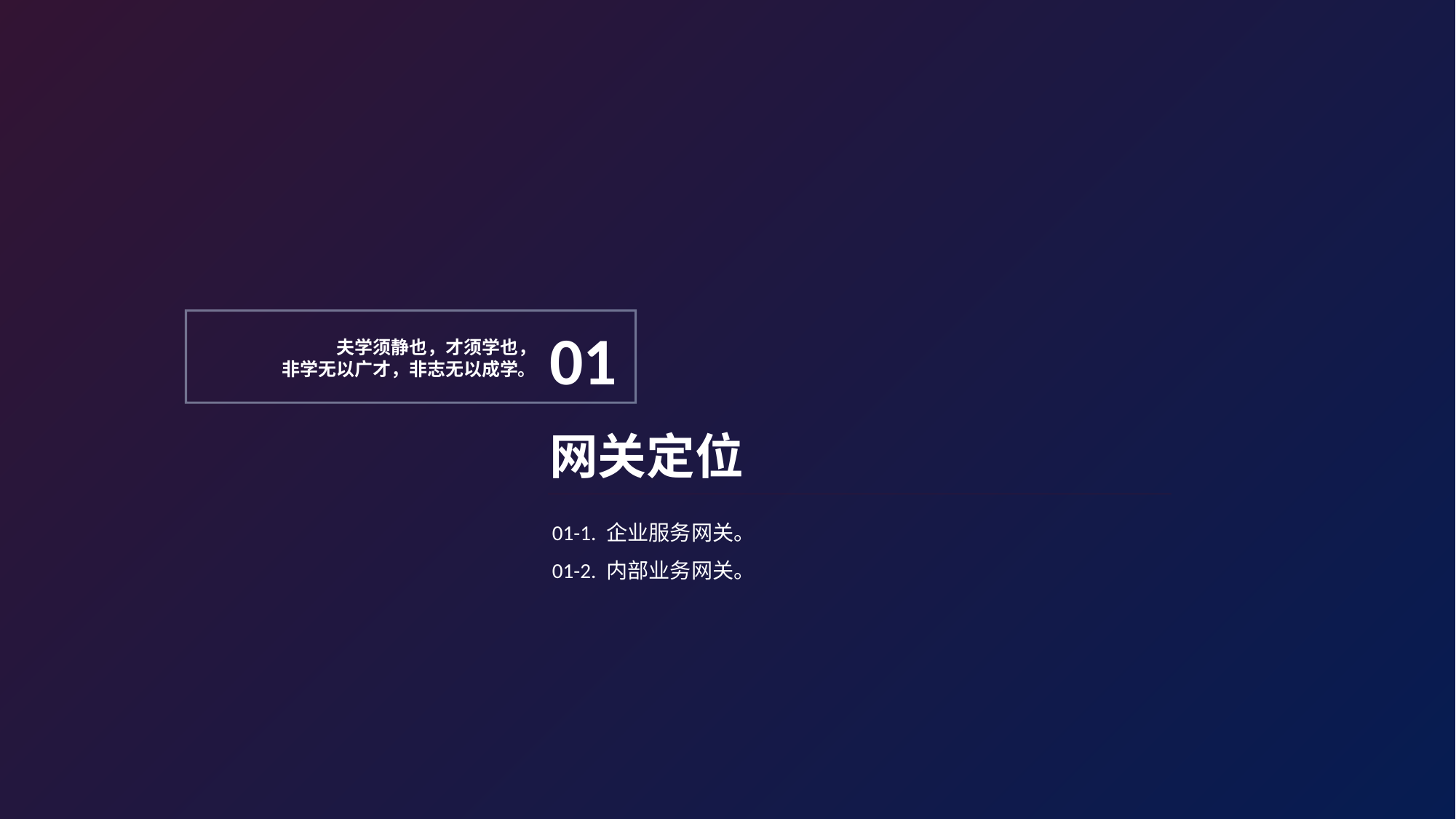

01
夫学须静也，才须学也，
非学无以广才，非志无以成学。
网关定位
01-1. 企业服务网关。
01-2. 内部业务网关。